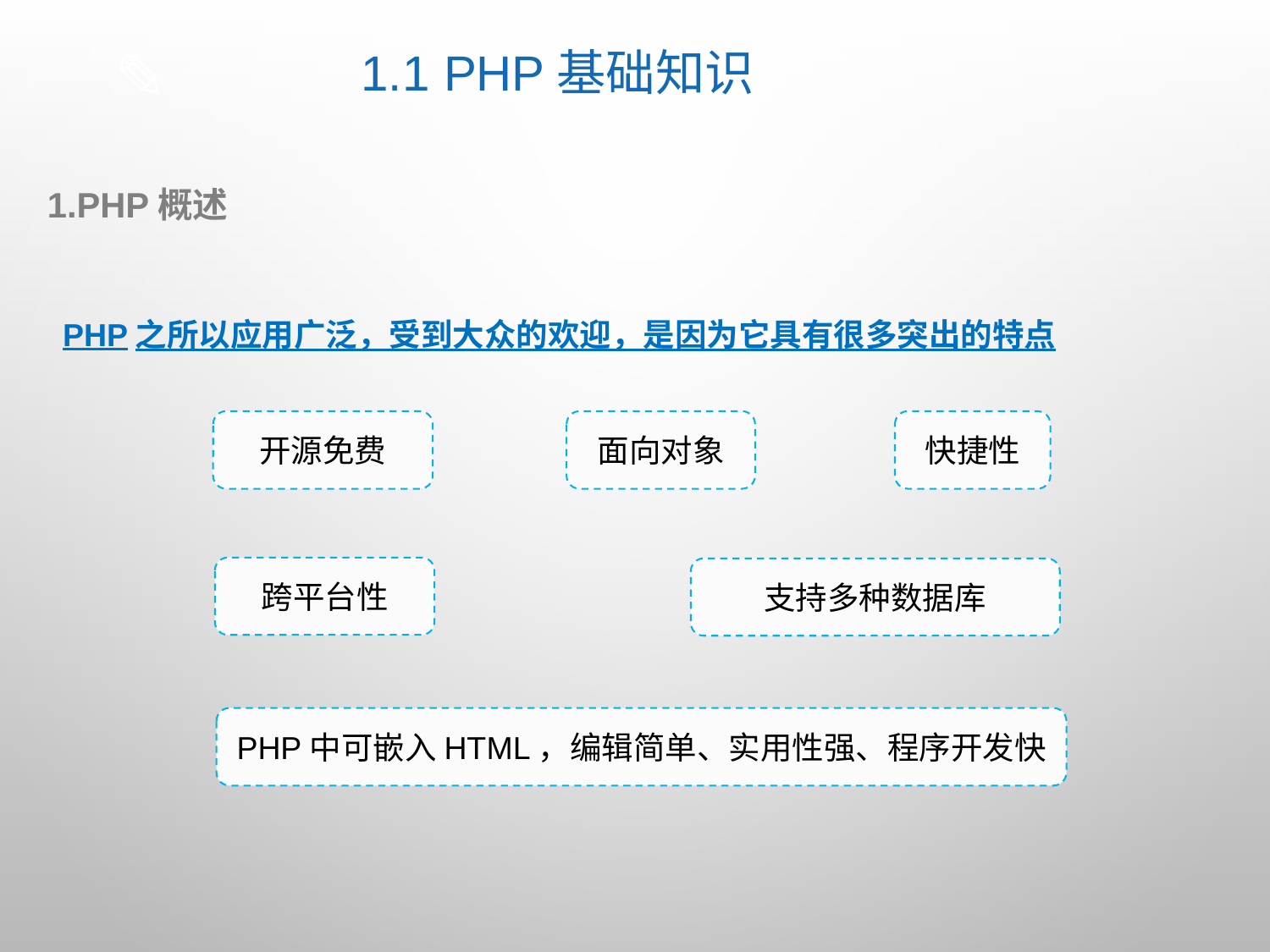

# 1.1 PHP基础知识
1.PHP概述
PHP之所以应用广泛，受到大众的欢迎，是因为它具有很多突出的特点
开源免费
面向对象
快捷性
跨平台性
支持多种数据库
PHP中可嵌入HTML，编辑简单、实用性强、程序开发快